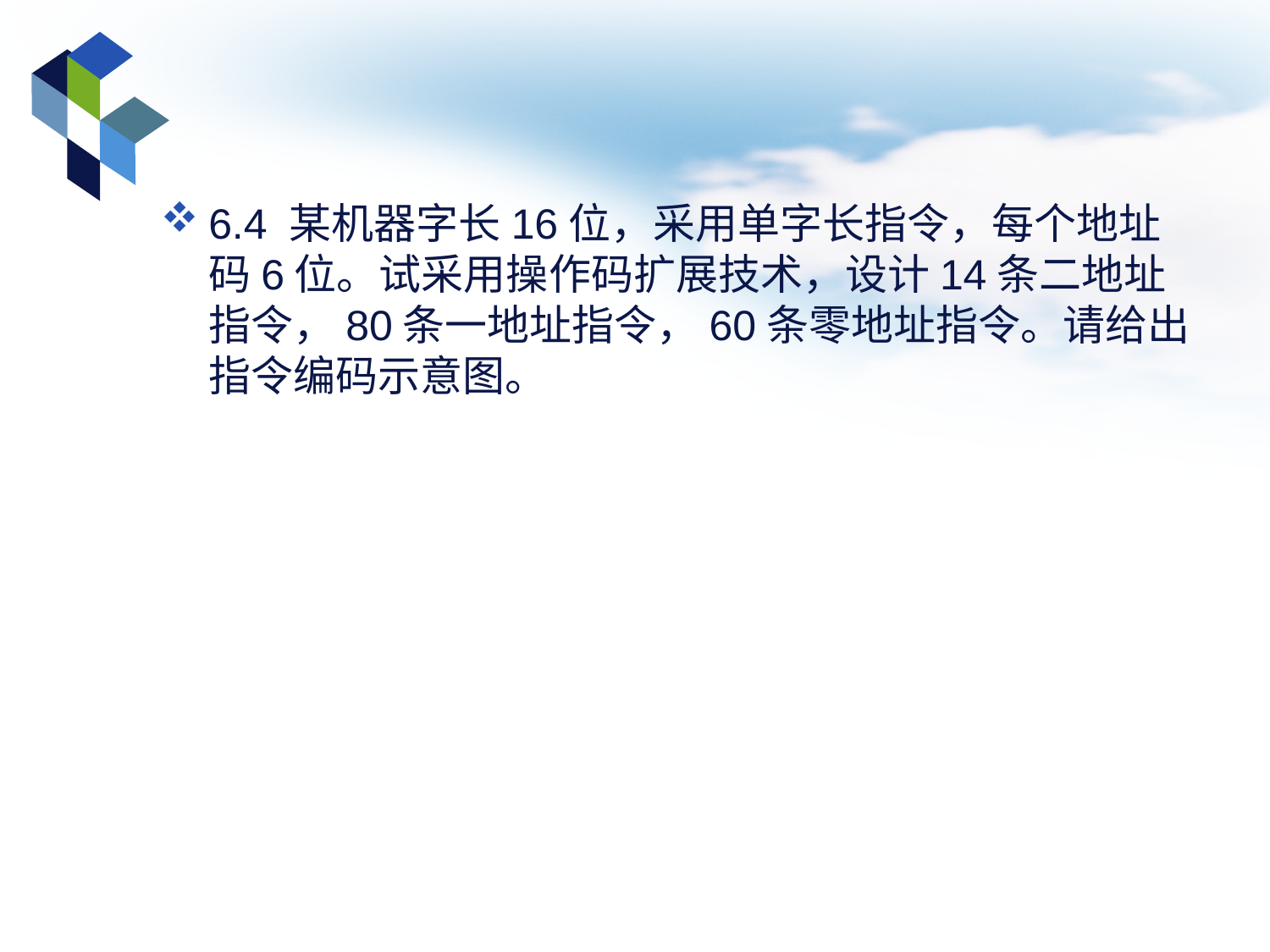

#
6.4 某机器字长16位，采用单字长指令，每个地址码6位。试采用操作码扩展技术，设计14条二地址指令，80条一地址指令，60条零地址指令。请给出指令编码示意图。